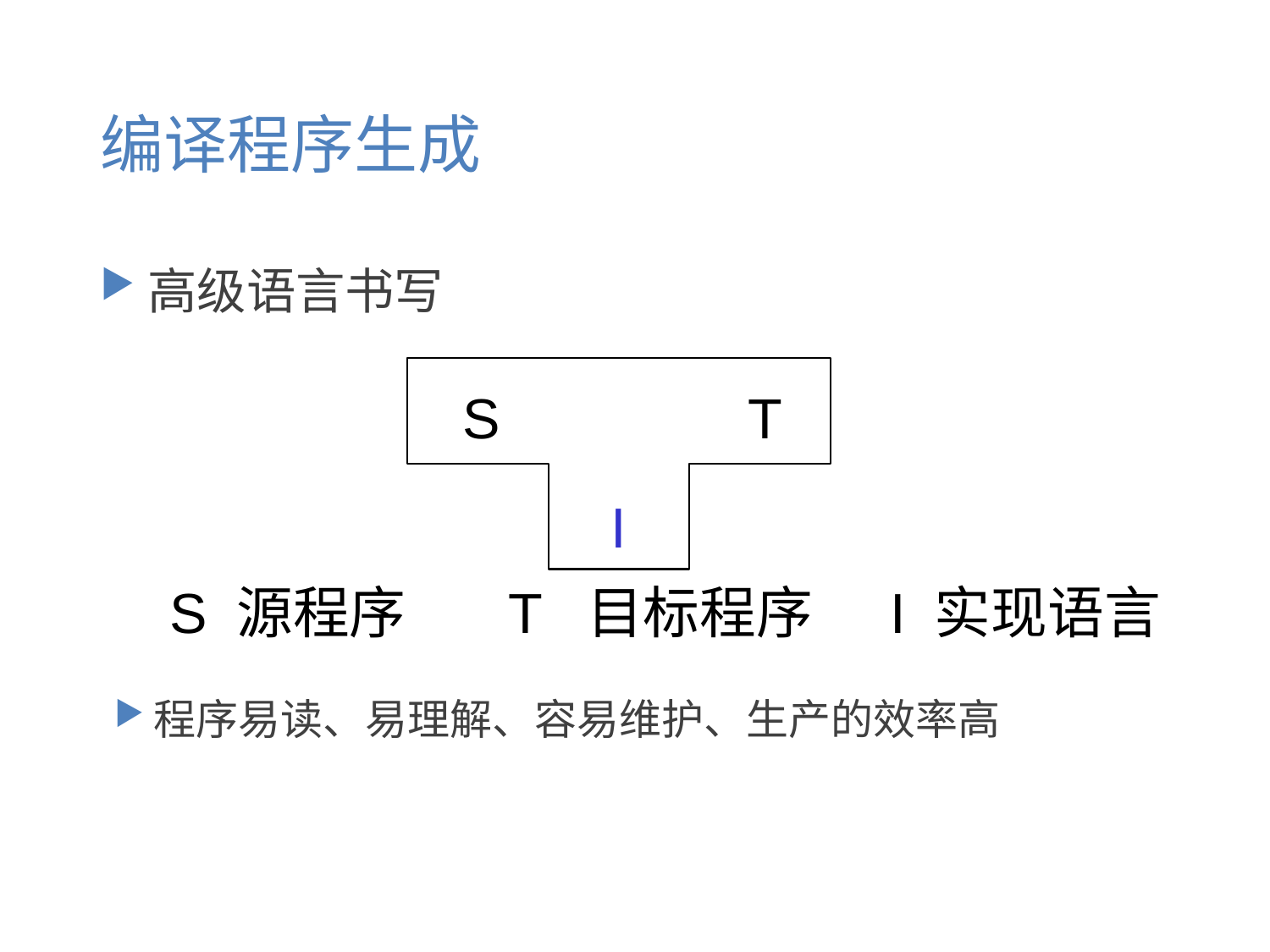

# 编译程序生成
高级语言书写

S
T
I
S 源程序       T  目标程序     I 实现语言
程序易读、易理解、容易维护、生产的效率高